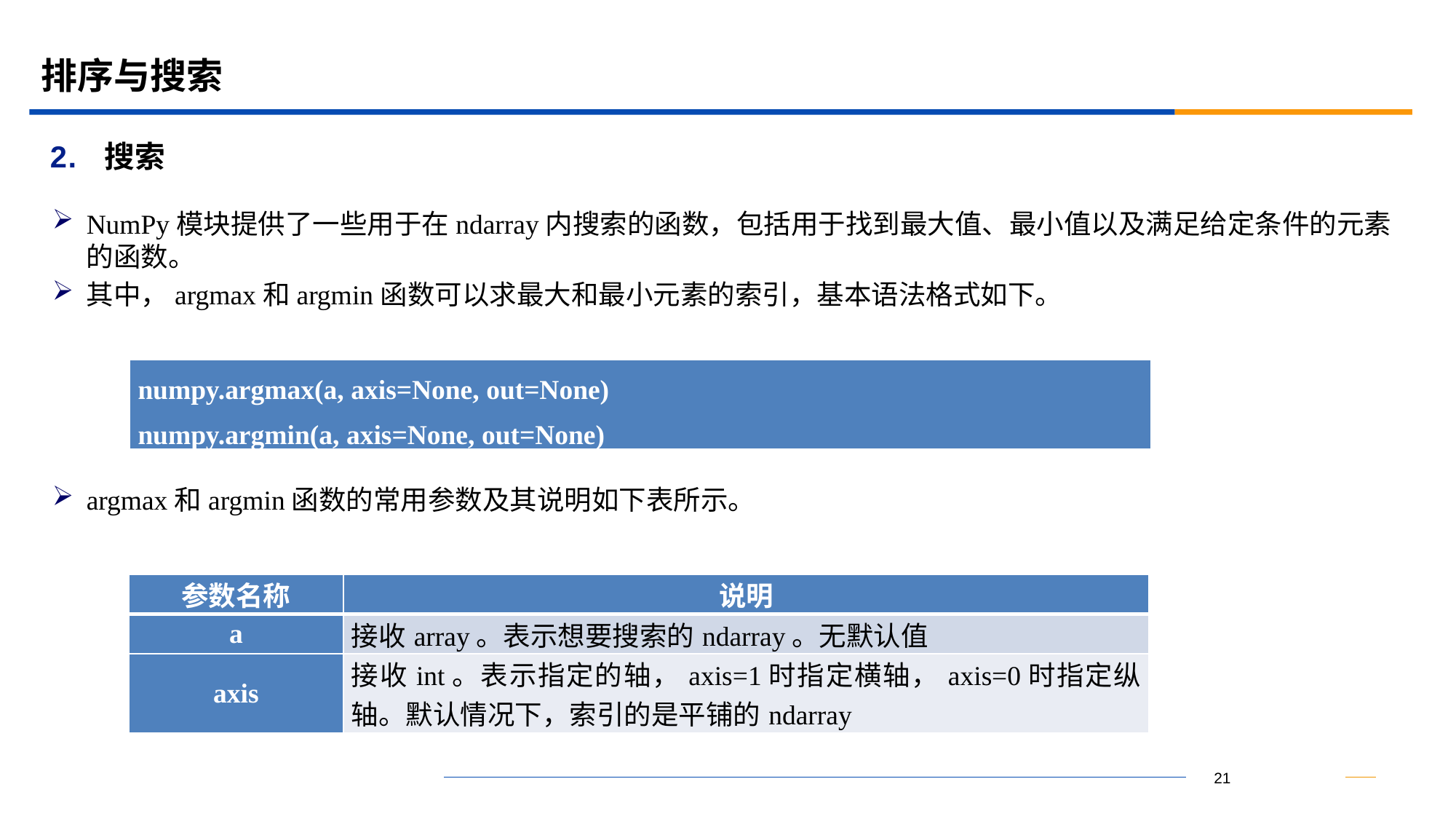

# 排序与搜索
搜索
NumPy模块提供了一些用于在ndarray内搜索的函数，包括用于找到最大值、最小值以及满足给定条件的元素的函数。
其中，argmax和argmin函数可以求最大和最小元素的索引，基本语法格式如下。
| numpy.argmax(a, axis=None, out=None) numpy.argmin(a, axis=None, out=None) |
| --- |
argmax和argmin函数的常用参数及其说明如下表所示。
| 参数名称 | 说明 |
| --- | --- |
| a | 接收array。表示想要搜索的ndarray。无默认值 |
| axis | 接收int。表示指定的轴，axis=1时指定横轴，axis=0时指定纵轴。默认情况下，索引的是平铺的ndarray |